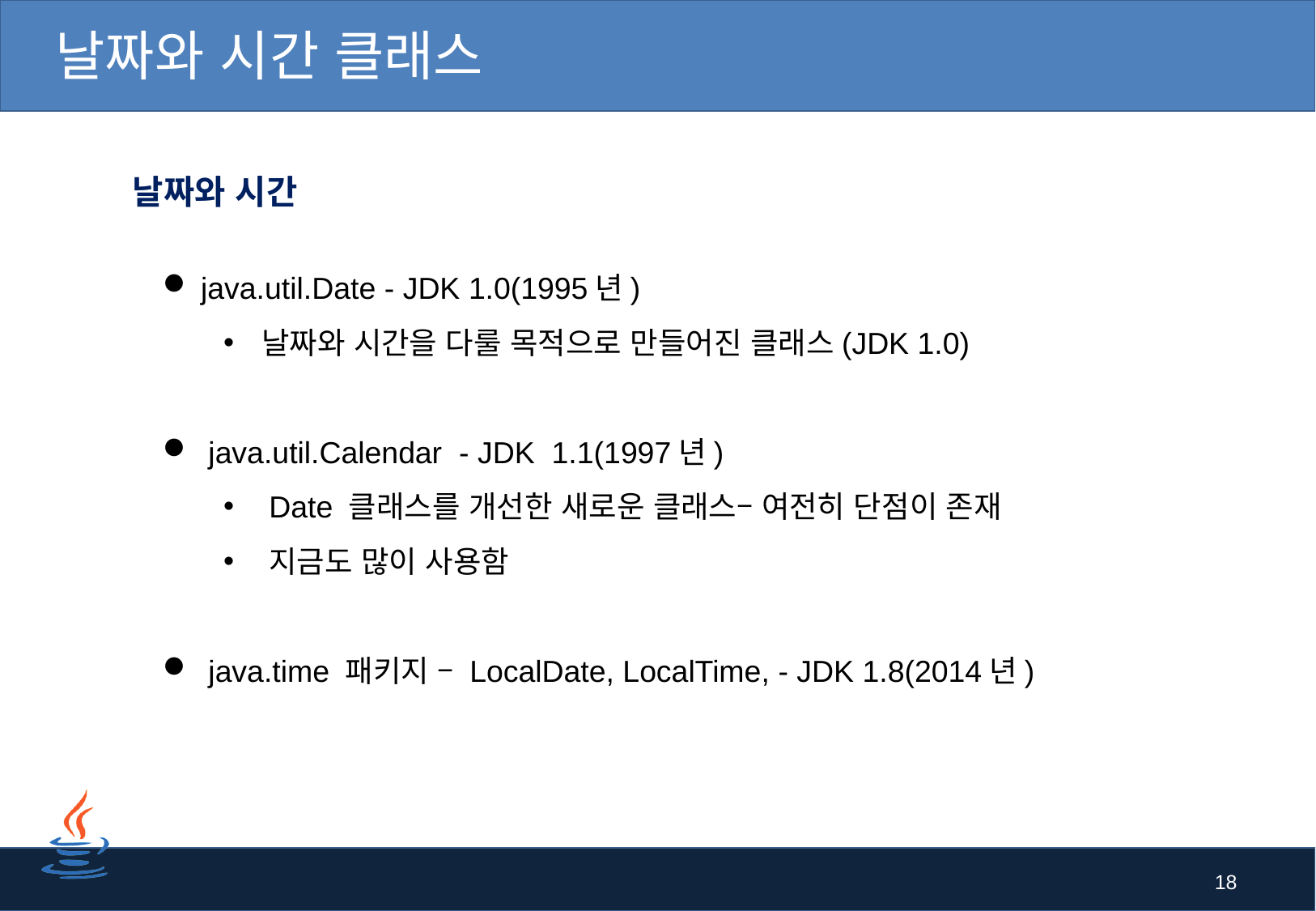

# 날짜와 시간 클래스
  날짜와 시간

java.util.Date - JDK 1.0(1995년)
날짜와 시간을 다룰 목적으로 만들어진 클래스(JDK 1.0)

java.util.Calendar  - JDK  1.1(1997년)
Date 클래스를 개선한 새로운 클래스– 여전히 단점이 존재
지금도 많이 사용함

java.time 패키지 – LocalDate, LocalTime, - JDK 1.8(2014년)
18